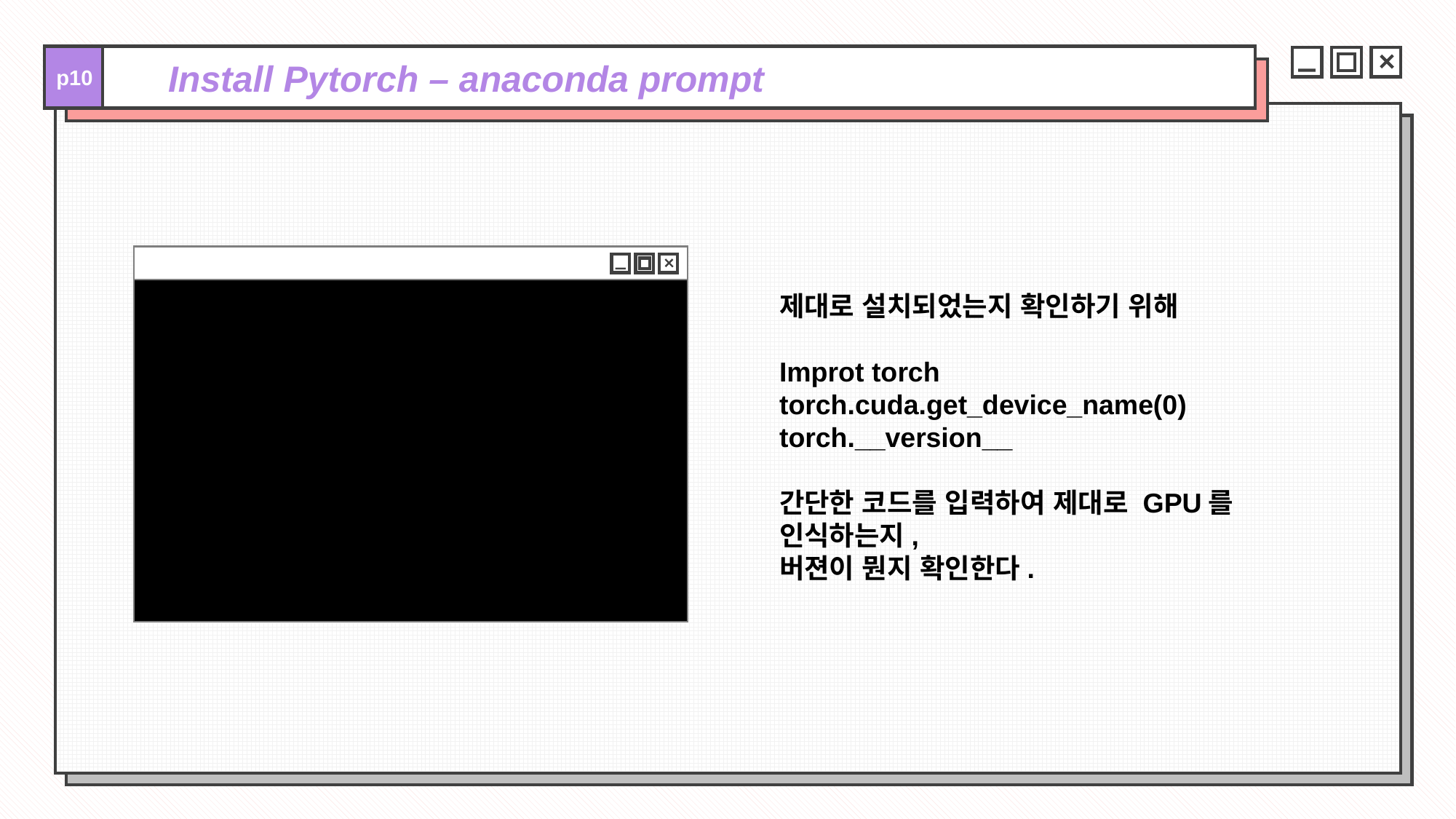

Install Pytorch – anaconda prompt

p10

제대로 설치되었는지 확인하기 위해

Improt torch
torch.cuda.get_device_name(0)
torch.__version__

간단한 코드를 입력하여 제대로 GPU를 인식하는지,
버젼이 뭔지 확인한다.
(base) C:\Windows\system32>conda activate torch
(torch) C:\Windows\system32>python
Python 3.8.5
>>>import torch
>>>torch.cuda.get_device_name(0)
'GeForce GTX 1660 Ti with Max-Q Design‘
>>>torch.__version__
‘1.7.0;
>>>